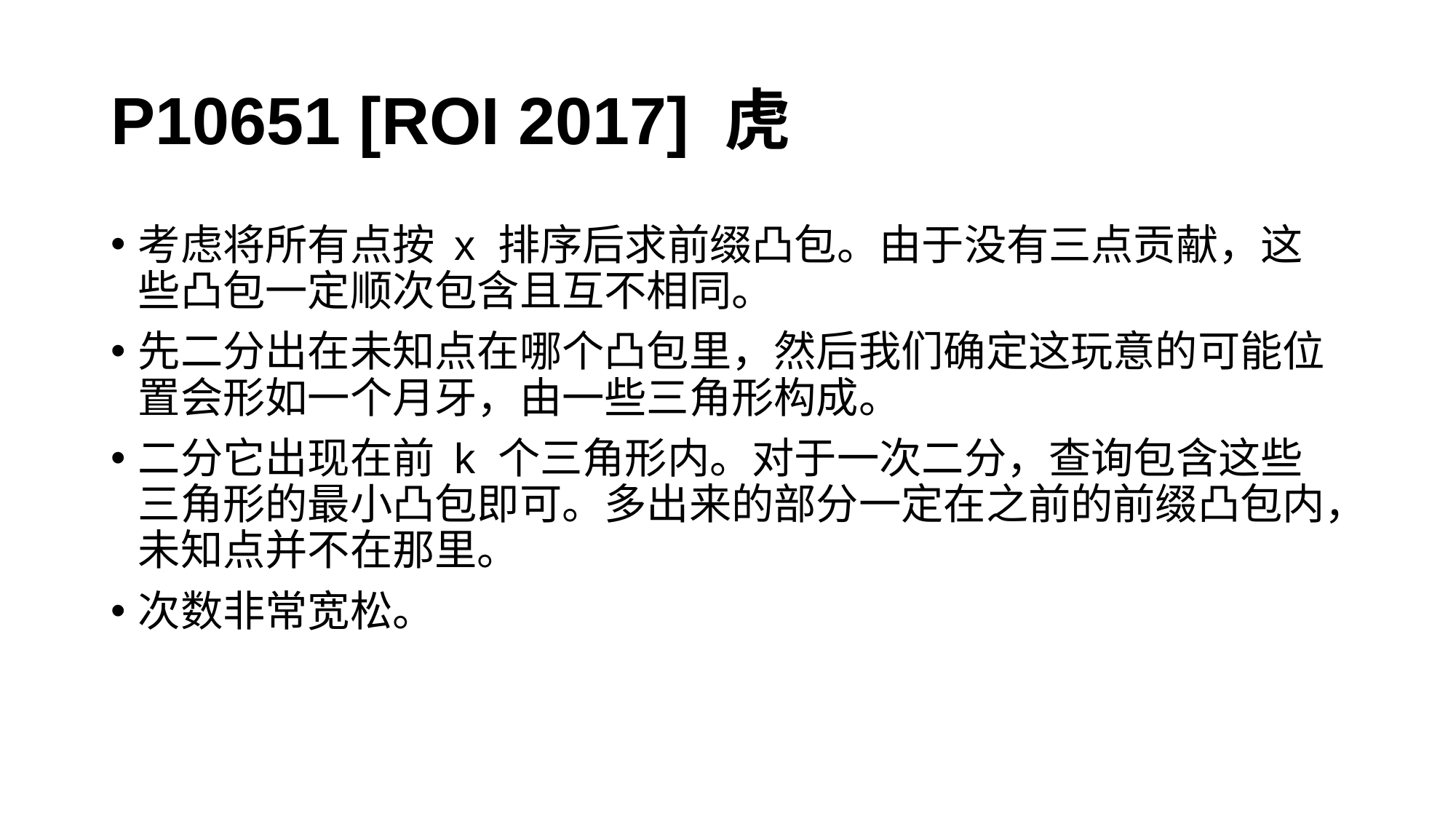

# P10651 [ROI 2017] 虎
考虑将所有点按 x 排序后求前缀凸包。由于没有三点贡献，这些凸包一定顺次包含且互不相同。
先二分出在未知点在哪个凸包里，然后我们确定这玩意的可能位置会形如一个月牙，由一些三角形构成。
二分它出现在前 k 个三角形内。对于一次二分，查询包含这些三角形的最小凸包即可。多出来的部分一定在之前的前缀凸包内，未知点并不在那里。
次数非常宽松。